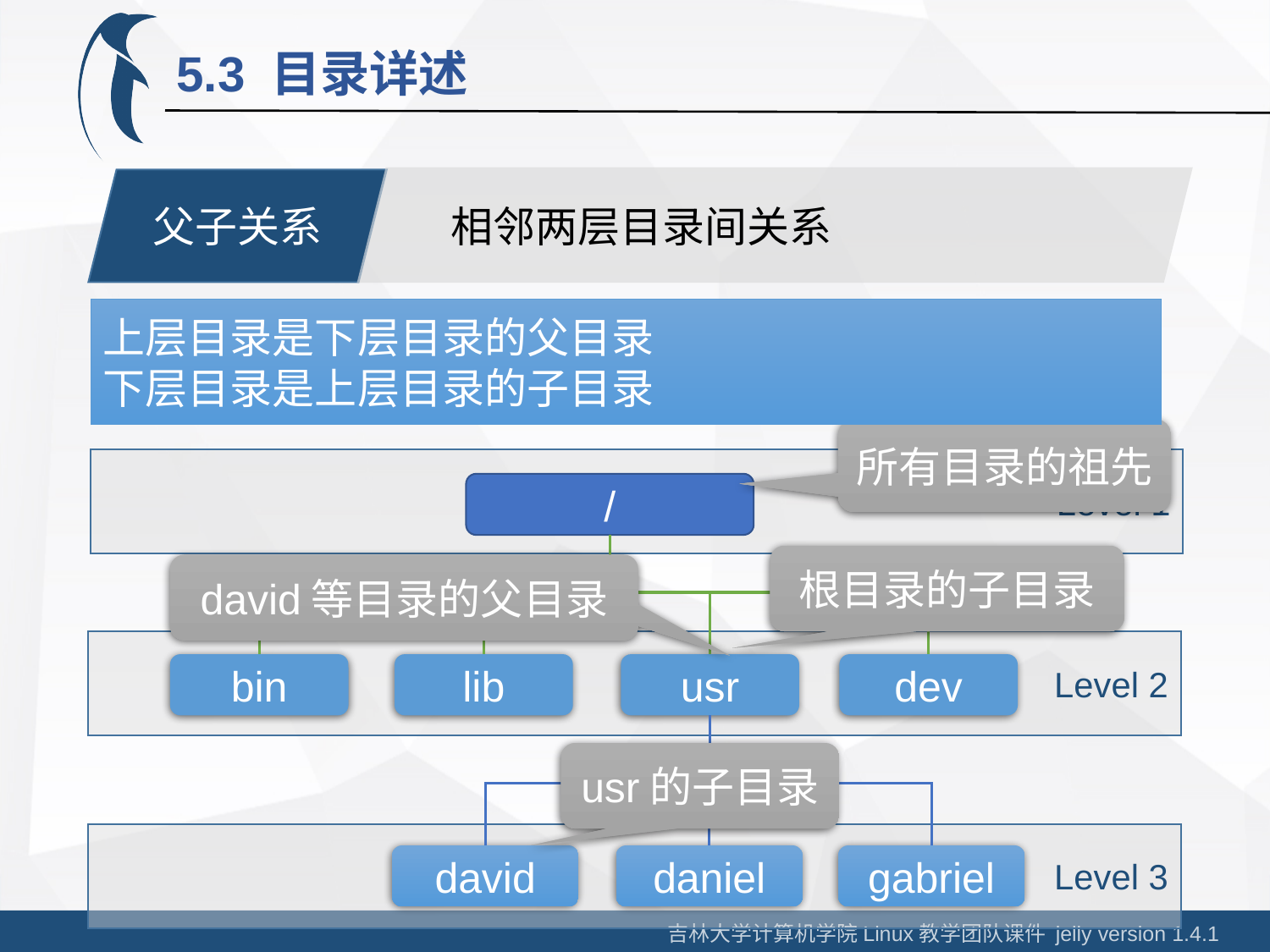

5.3 目录详述
相邻两层目录间关系
父子关系
上层目录是下层目录的父目录
下层目录是上层目录的子目录
所有目录的祖先
Level 1
/
dev
usr
lib
bin
gabriel
david
daniel
根目录的子目录
david等目录的父目录
Level 2
usr的子目录
Level 3